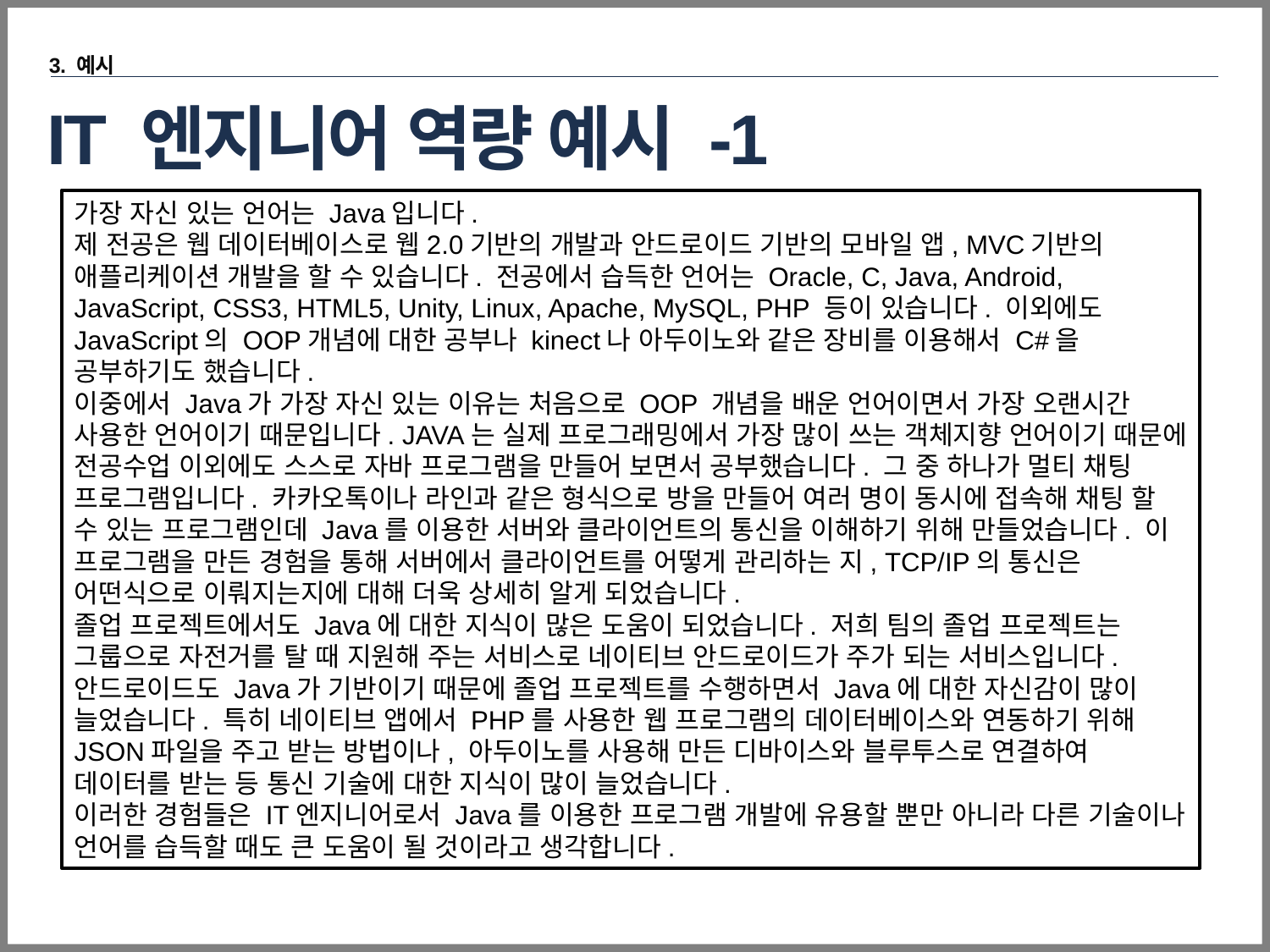

3. 예시
# IT 엔지니어 역량 예시 -1
가장 자신 있는 언어는 Java입니다.
제 전공은 웹 데이터베이스로 웹2.0기반의 개발과 안드로이드 기반의 모바일 앱, MVC기반의 애플리케이션 개발을 할 수 있습니다. 전공에서 습득한 언어는 Oracle, C, Java, Android, JavaScript, CSS3, HTML5, Unity, Linux, Apache, MySQL, PHP 등이 있습니다. 이외에도 JavaScript의 OOP개념에 대한 공부나 kinect나 아두이노와 같은 장비를 이용해서 C#을 공부하기도 했습니다.
이중에서 Java가 가장 자신 있는 이유는 처음으로 OOP 개념을 배운 언어이면서 가장 오랜시간 사용한 언어이기 때문입니다. JAVA는 실제 프로그래밍에서 가장 많이 쓰는 객체지향 언어이기 때문에 전공수업 이외에도 스스로 자바 프로그램을 만들어 보면서 공부했습니다. 그 중 하나가 멀티 채팅 프로그램입니다. 카카오톡이나 라인과 같은 형식으로 방을 만들어 여러 명이 동시에 접속해 채팅 할 수 있는 프로그램인데 Java를 이용한 서버와 클라이언트의 통신을 이해하기 위해 만들었습니다. 이 프로그램을 만든 경험을 통해 서버에서 클라이언트를 어떻게 관리하는 지, TCP/IP의 통신은 어떤식으로 이뤄지는지에 대해 더욱 상세히 알게 되었습니다.
졸업 프로젝트에서도 Java에 대한 지식이 많은 도움이 되었습니다. 저희 팀의 졸업 프로젝트는 그룹으로 자전거를 탈 때 지원해 주는 서비스로 네이티브 안드로이드가 주가 되는 서비스입니다. 안드로이드도 Java가 기반이기 때문에 졸업 프로젝트를 수행하면서 Java에 대한 자신감이 많이 늘었습니다. 특히 네이티브 앱에서 PHP를 사용한 웹 프로그램의 데이터베이스와 연동하기 위해 JSON파일을 주고 받는 방법이나, 아두이노를 사용해 만든 디바이스와 블루투스로 연결하여 데이터를 받는 등 통신 기술에 대한 지식이 많이 늘었습니다.
이러한 경험들은 IT엔지니어로서 Java를 이용한 프로그램 개발에 유용할 뿐만 아니라 다른 기술이나 언어를 습득할 때도 큰 도움이 될 것이라고 생각합니다.